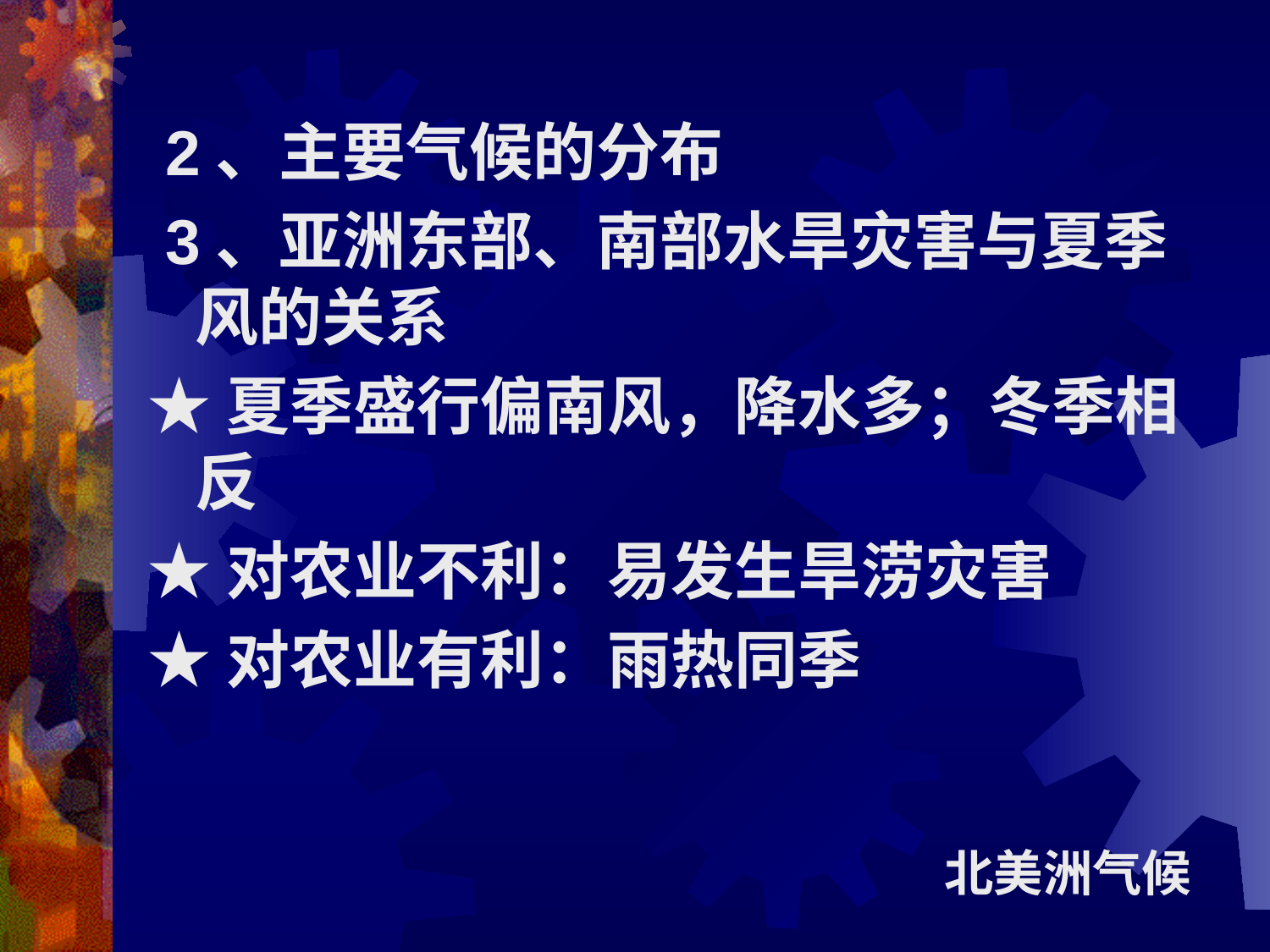

2、主要气候的分布
 3、亚洲东部、南部水旱灾害与夏季风的关系
★夏季盛行偏南风，降水多；冬季相反
★对农业不利：易发生旱涝灾害
★对农业有利：雨热同季

北美洲气候